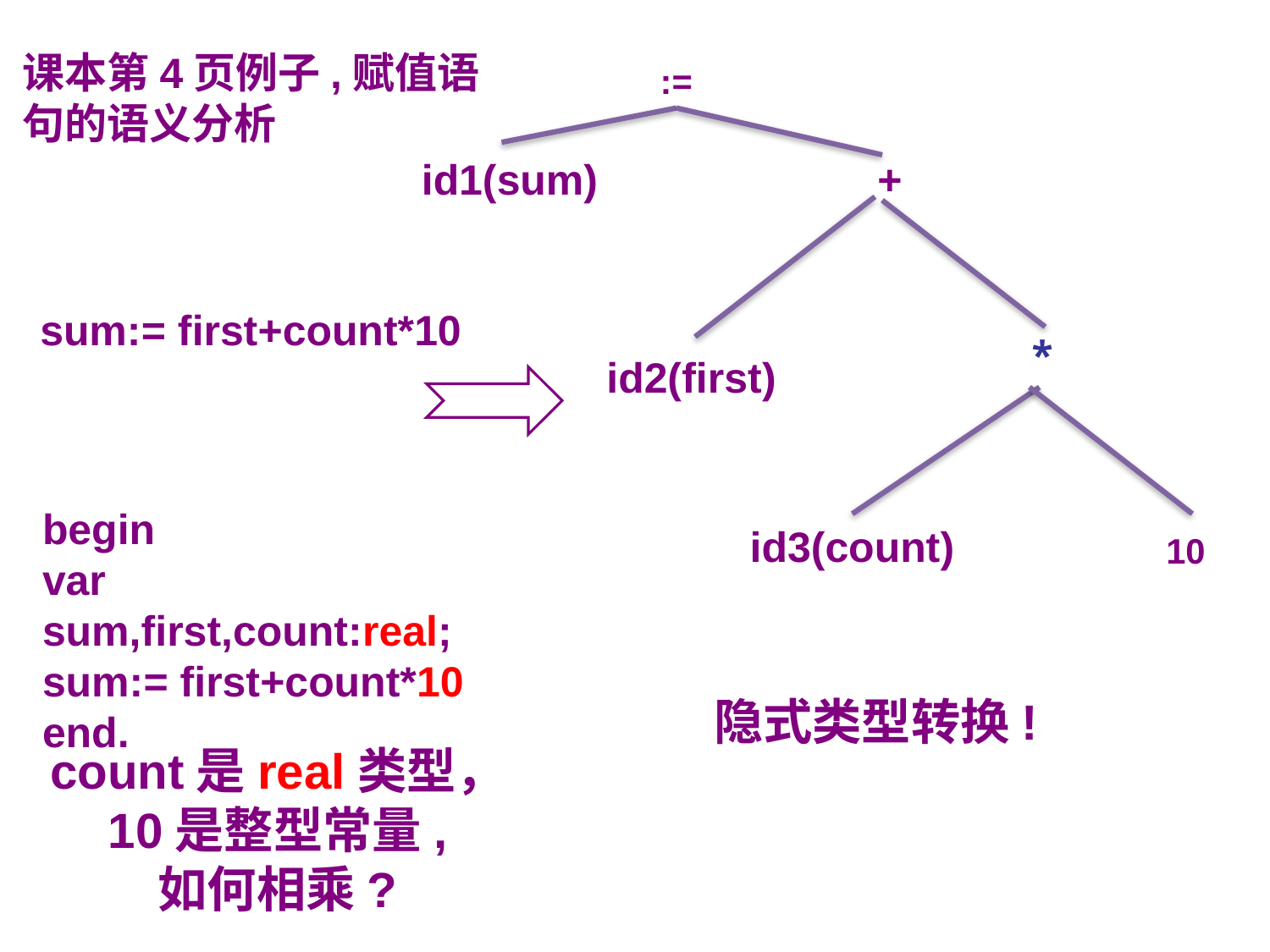

课本第4页例子,赋值语句的语义分析
:=
id1(sum)
+
sum:= first+count*10
*
id2(first)

begin
var sum,first,count:real;
sum:= first+count*10
end.
id3(count)
10
隐式类型转换!
count是real类型，
10是整型常量,
如何相乘?